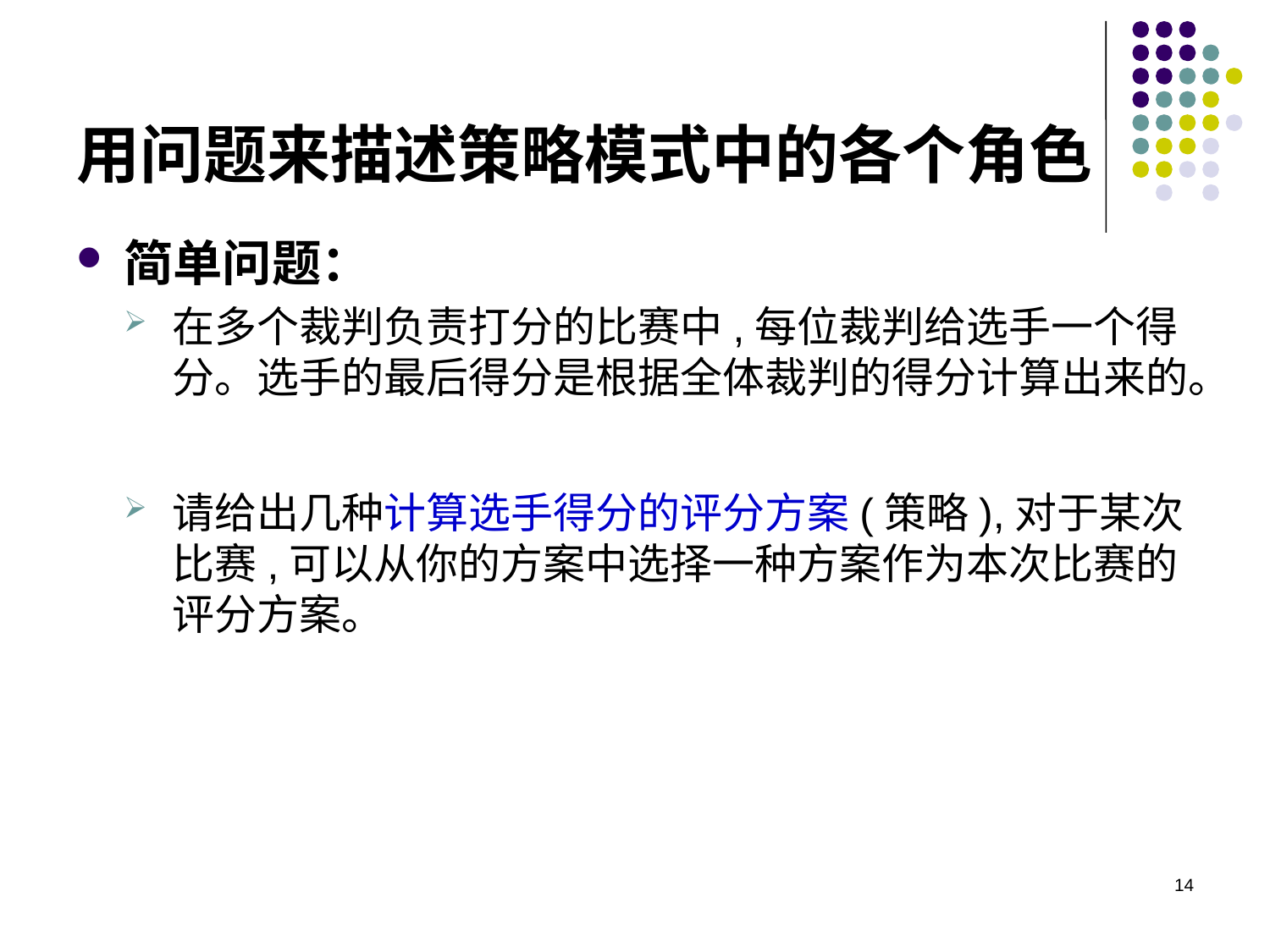

# 用问题来描述策略模式中的各个角色
简单问题：
在多个裁判负责打分的比赛中,每位裁判给选手一个得分。选手的最后得分是根据全体裁判的得分计算出来的。

请给出几种计算选手得分的评分方案(策略),对于某次比赛,可以从你的方案中选择一种方案作为本次比赛的评分方案。

14